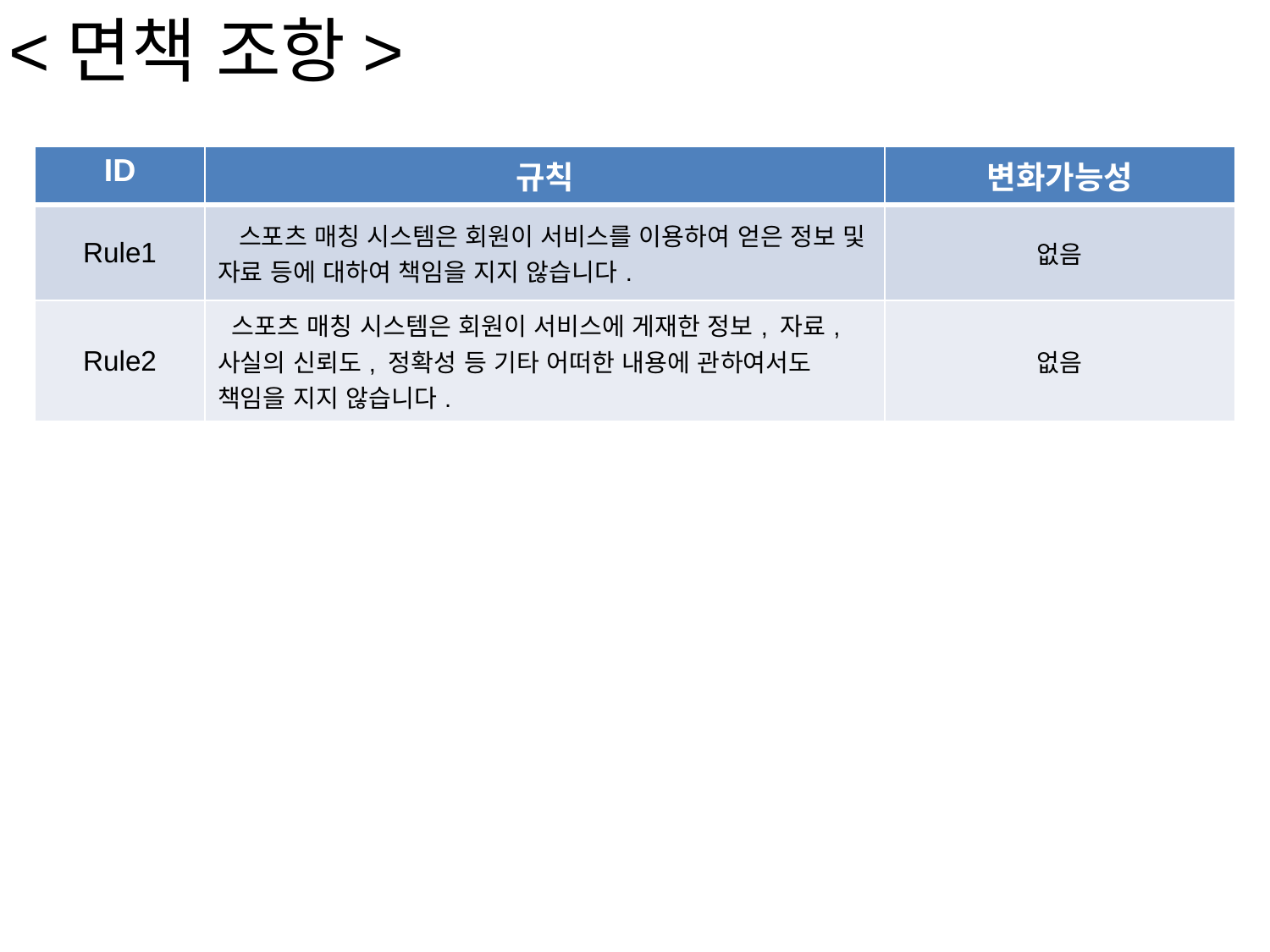

<면책 조항>
| ID | 규칙 | 변화가능성 |
| --- | --- | --- |
| Rule1 | 스포츠 매칭 시스템은 회원이 서비스를 이용하여 얻은 정보 및 자료 등에 대하여 책임을 지지 않습니다. | 없음 |
| Rule2 | 스포츠 매칭 시스템은 회원이 서비스에 게재한 정보, 자료, 사실의 신뢰도, 정확성 등 기타 어떠한 내용에 관하여서도 책임을 지지 않습니다. | 없음 |